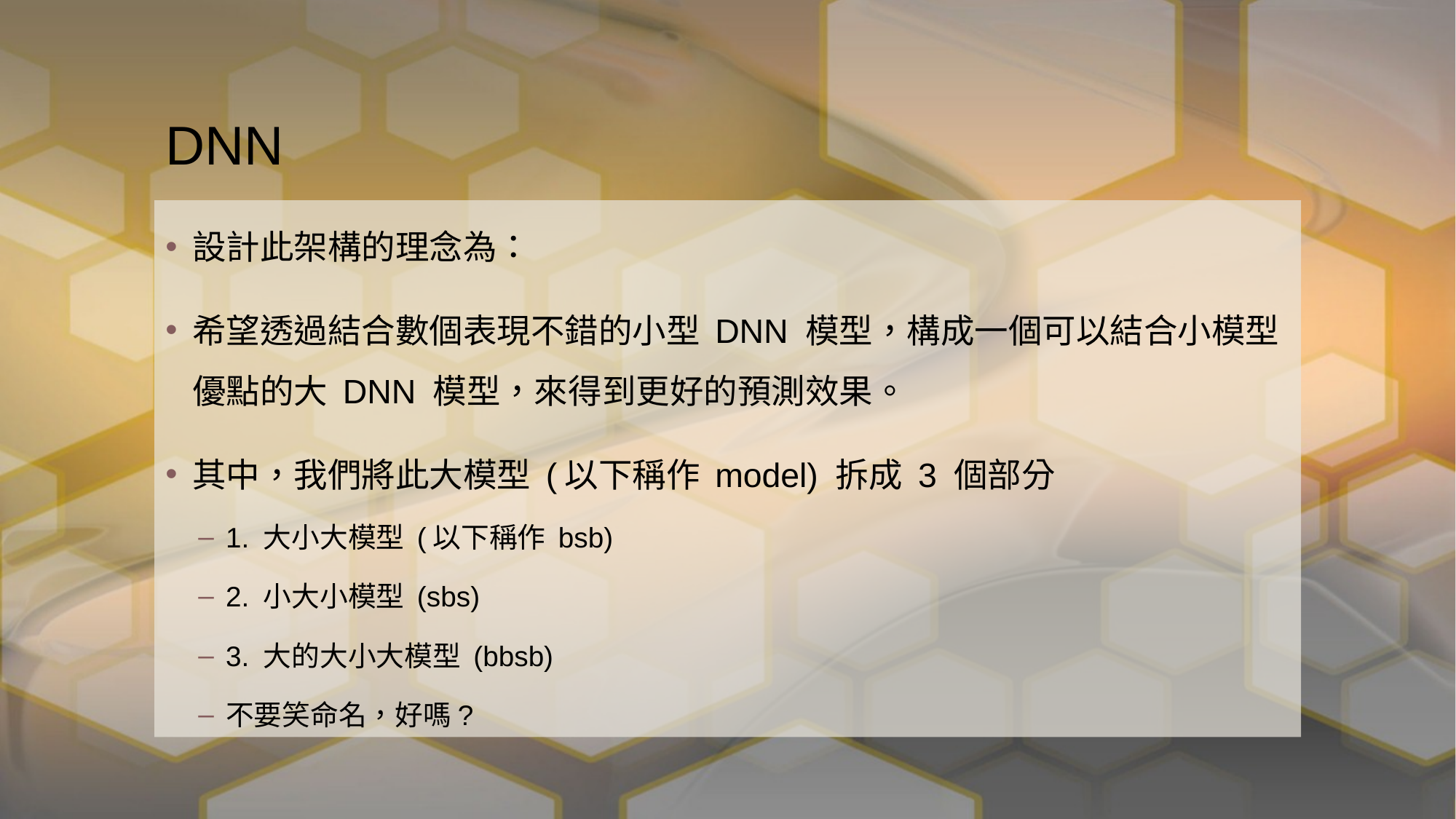

# DNN
設計此架構的理念為：
希望透過結合數個表現不錯的小型 DNN 模型，構成一個可以結合小模型優點的大 DNN 模型，來得到更好的預測效果。
其中，我們將此大模型 (以下稱作 model) 拆成 3 個部分
1. 大小大模型 (以下稱作 bsb)
2. 小大小模型 (sbs)
3. 大的大小大模型 (bbsb)
不要笑命名，好嗎?